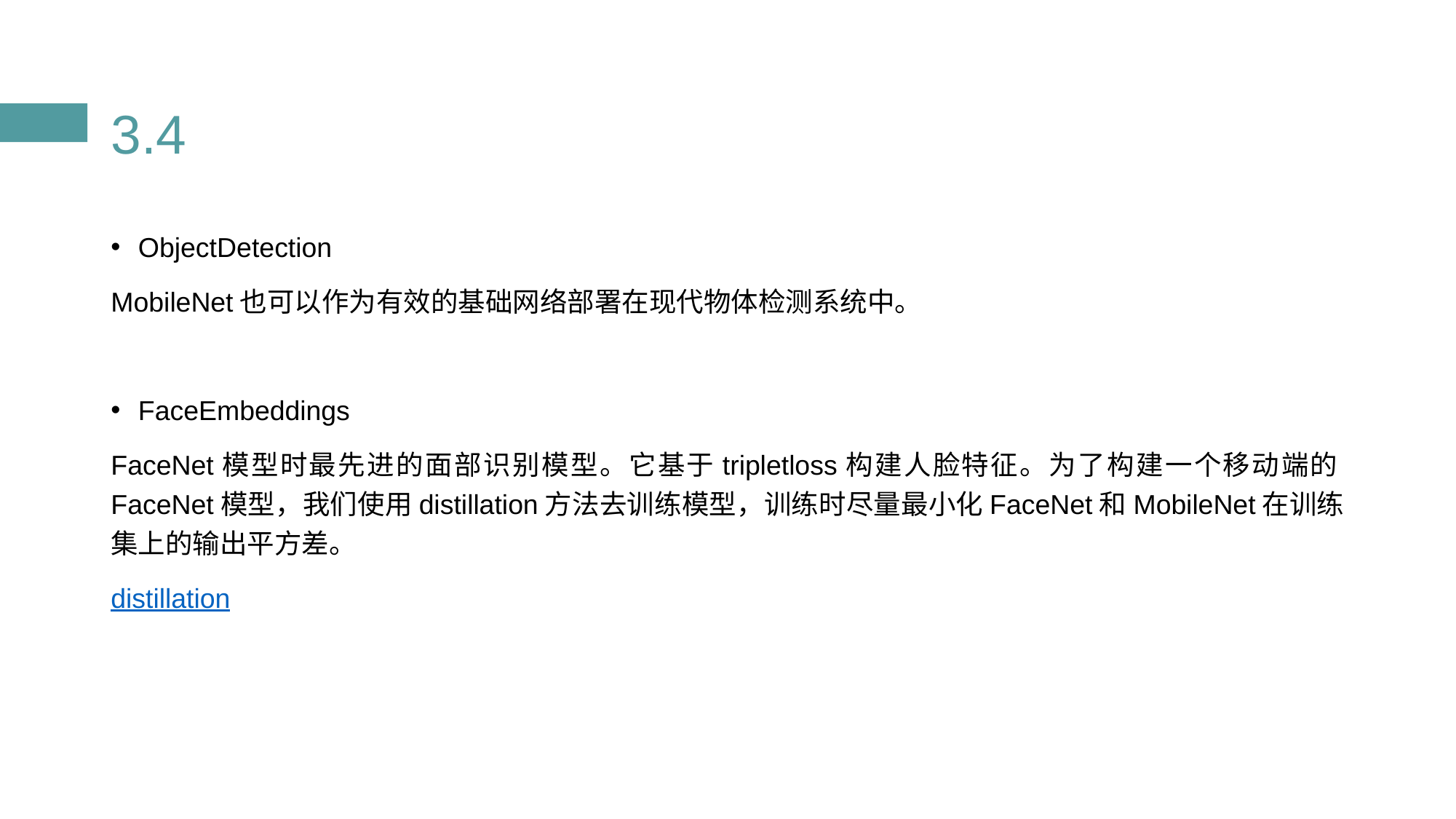

# 3.4
ObjectDetection
MobileNet也可以作为有效的基础网络部署在现代物体检测系统中。

FaceEmbeddings
FaceNet模型时最先进的面部识别模型。它基于tripletloss构建人脸特征。为了构建一个移动端的FaceNet模型，我们使用distillation方法去训练模型，训练时尽量最小化FaceNet和MobileNet在训练集上的输出平方差。
distillation